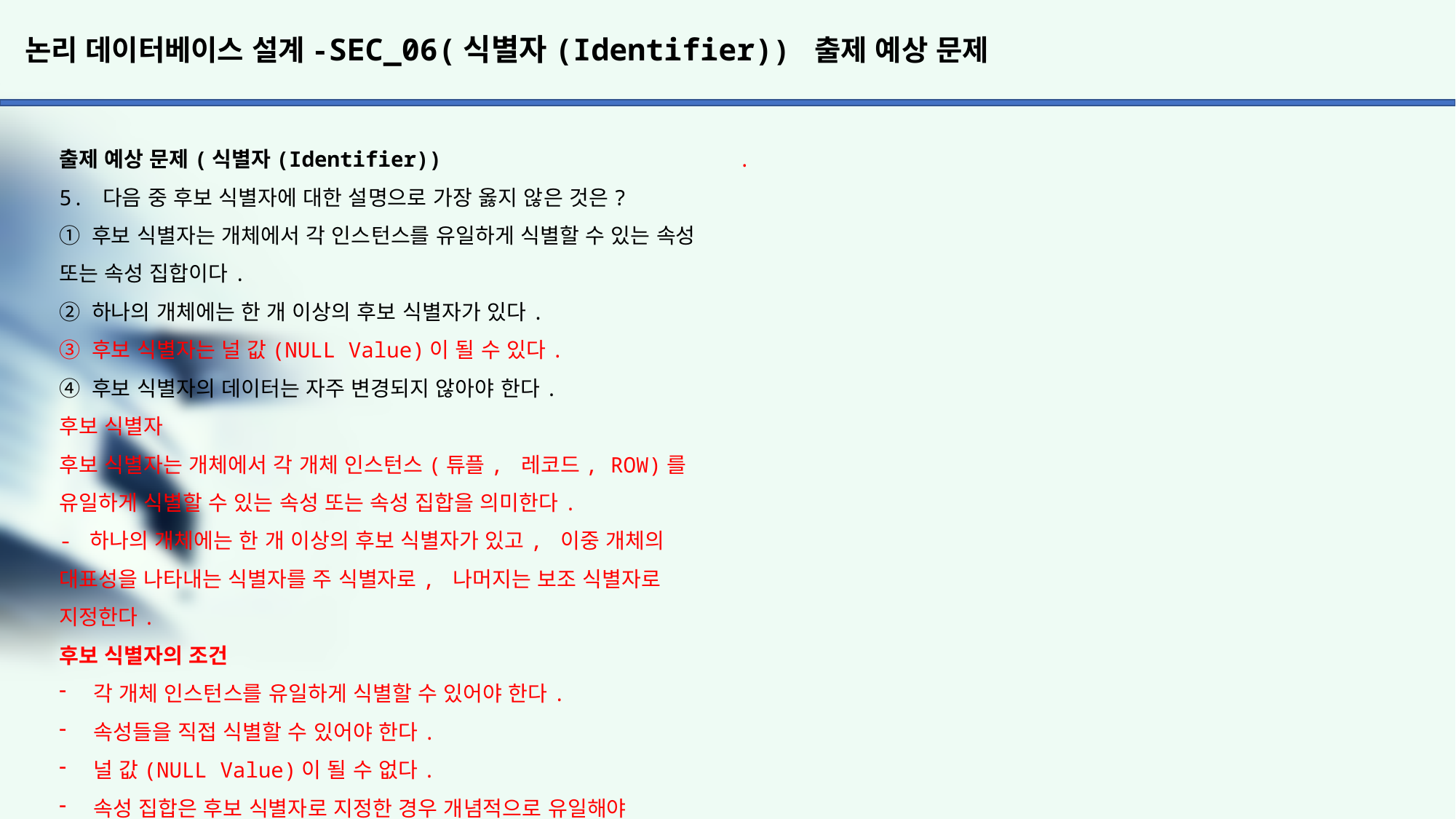

# 논리 데이터베이스 설계-SEC_06(식별자(Identifier)) 출제 예상 문제
출제 예상 문제(식별자(Identifier))
5. 다음 중 후보 식별자에 대한 설명으로 가장 옳지 않은 것은?
① 후보 식별자는 개체에서 각 인스턴스를 유일하게 식별할 수 있는 속성 또는 속성 집합이다.
② 하나의 개체에는 한 개 이상의 후보 식별자가 있다.
③ 후보 식별자는 널 값(NULL Value)이 될 수 있다.
④ 후보 식별자의 데이터는 자주 변경되지 않아야 한다.
후보 식별자
후보 식별자는 개체에서 각 개체 인스턴스(튜플, 레코드, ROW)를 유일하게 식별할 수 있는 속성 또는 속성 집합을 의미한다.
- 하나의 개체에는 한 개 이상의 후보 식별자가 있고, 이중 개체의 대표성을 나타내는 식별자를 주 식별자로, 나머지는 보조 식별자로 지정한다.
후보 식별자의 조건
각 개체 인스턴스를 유일하게 식별할 수 있어야 한다.
속성들을 직접 식별할 수 있어야 한다.
널 값(NULL Value)이 될 수 없다.
속성 집합은 후보 식별자로 지정한 경우 개념적으로 유일해야
한다.
후보 식별자의 데이터는 자주 변경되지 않아야 한다.
널 값(NULL Value) : 데이터베이스에서 아직 알려지지 않거나
모르는 값으로서 ‘해당 없음’ 등의 이유로 정보 부재를 나타내기 위해 사용하는 이론적으로 아무 것도 없는 특수한 데이터를 의미한다.

.